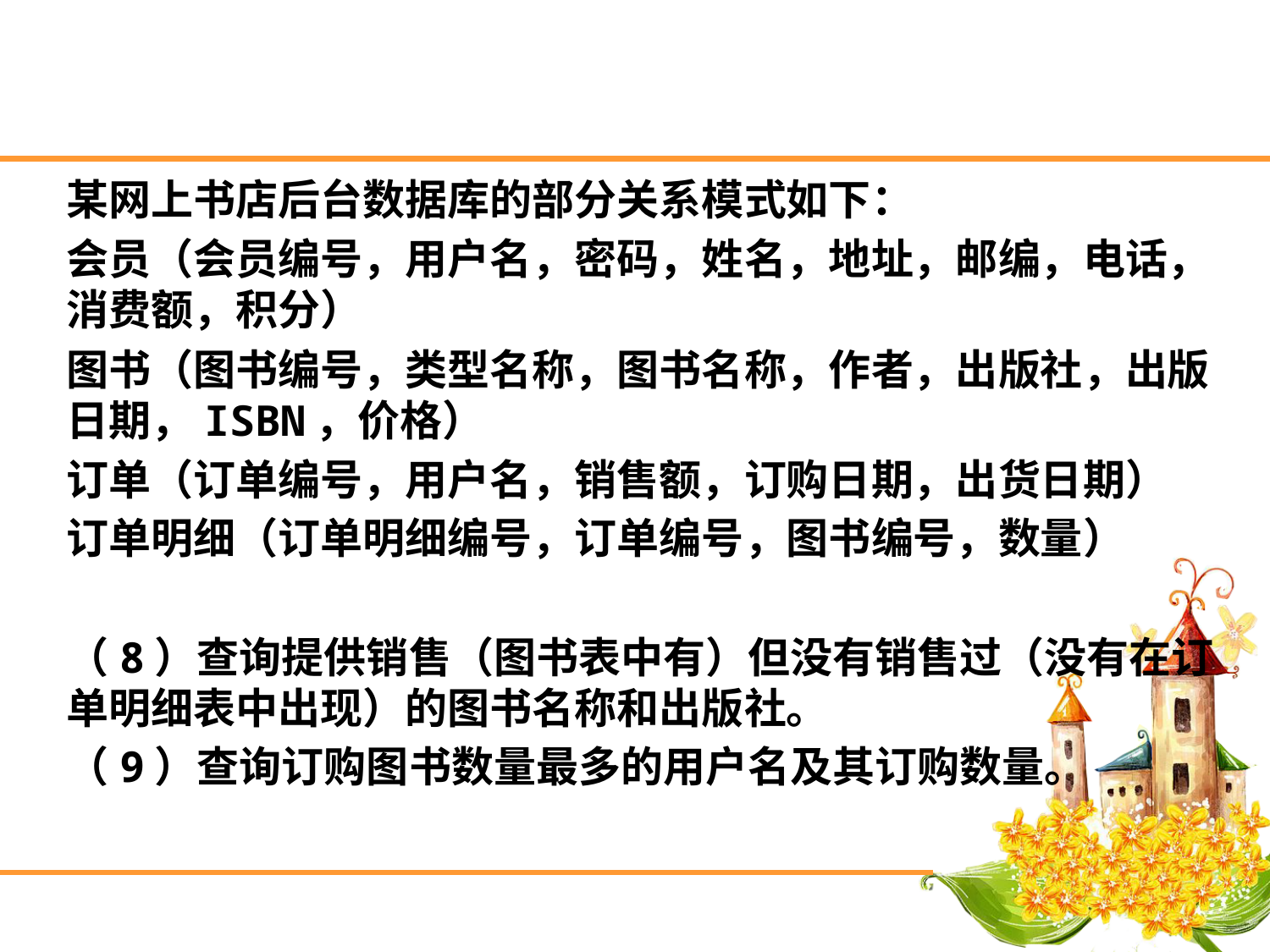

某网上书店后台数据库的部分关系模式如下：
会员（会员编号，用户名，密码，姓名，地址，邮编，电话，消费额，积分）
图书（图书编号，类型名称，图书名称，作者，出版社，出版日期，ISBN，价格）
订单（订单编号，用户名，销售额，订购日期，出货日期）
订单明细（订单明细编号，订单编号，图书编号，数量）

（8）查询提供销售（图书表中有）但没有销售过（没有在订单明细表中出现）的图书名称和出版社。
（9）查询订购图书数量最多的用户名及其订购数量。